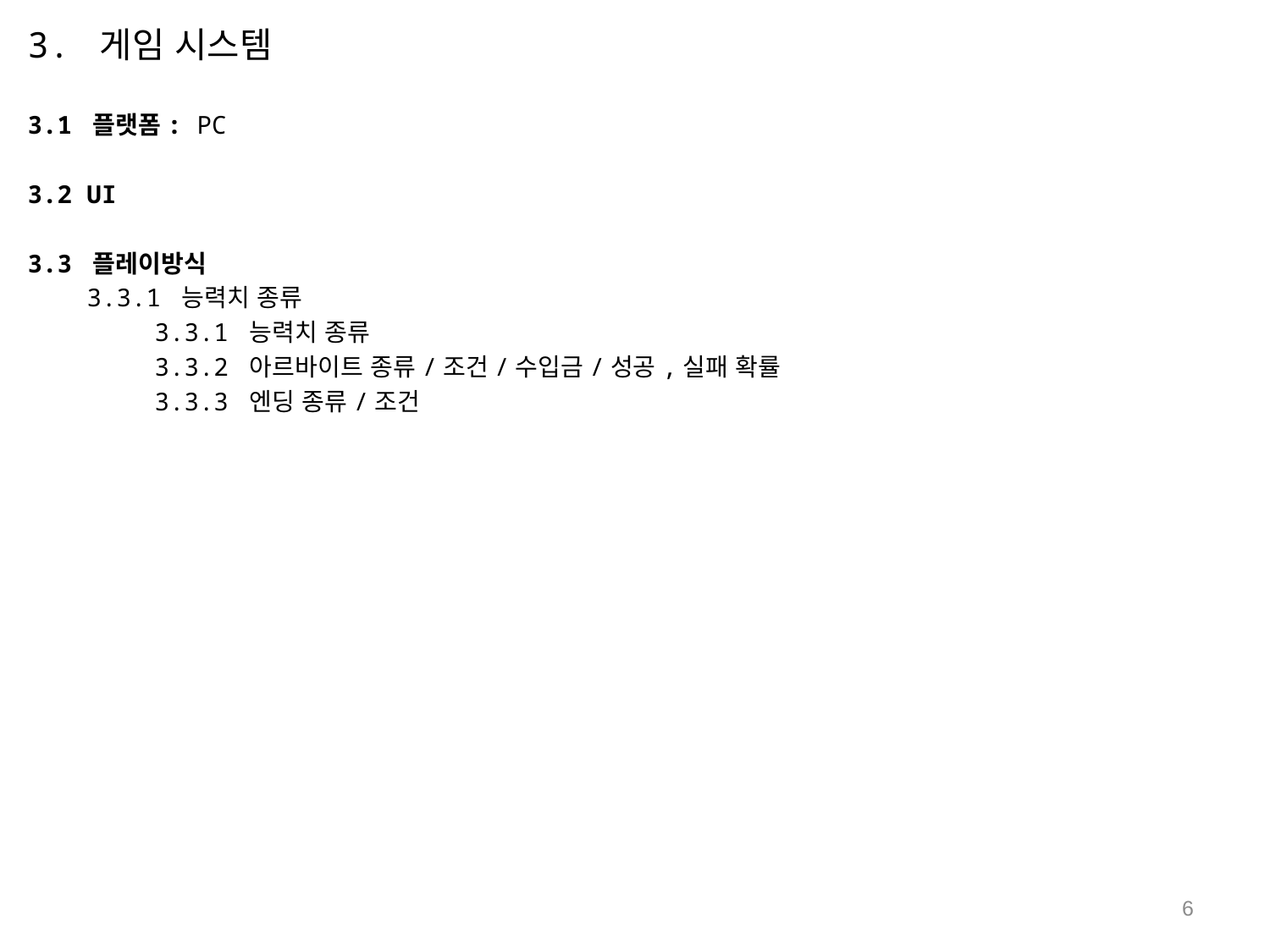

3. 게임 시스템

3.1 플랫폼: PC

3.2 UI

3.3 플레이방식
    3.3.1 능력치 종류
	3.3.1 능력치 종류
	3.3.2 아르바이트 종류/조건/수입금/성공,실패 확률
	3.3.3 엔딩 종류/조건

6